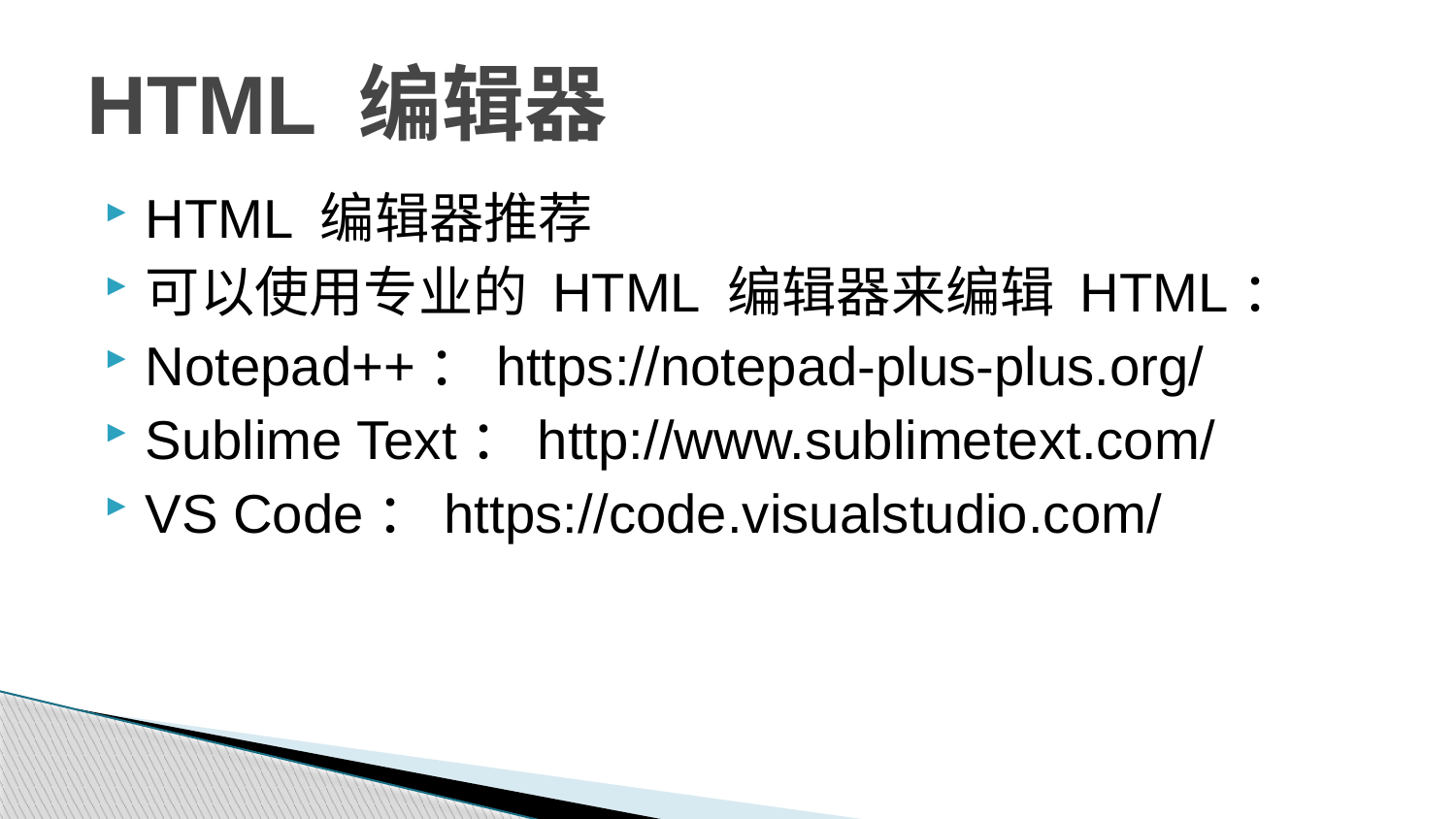

# HTML 编辑器
HTML 编辑器推荐
可以使用专业的 HTML 编辑器来编辑 HTML：
Notepad++：https://notepad-plus-plus.org/
Sublime Text：http://www.sublimetext.com/
VS Code：https://code.visualstudio.com/